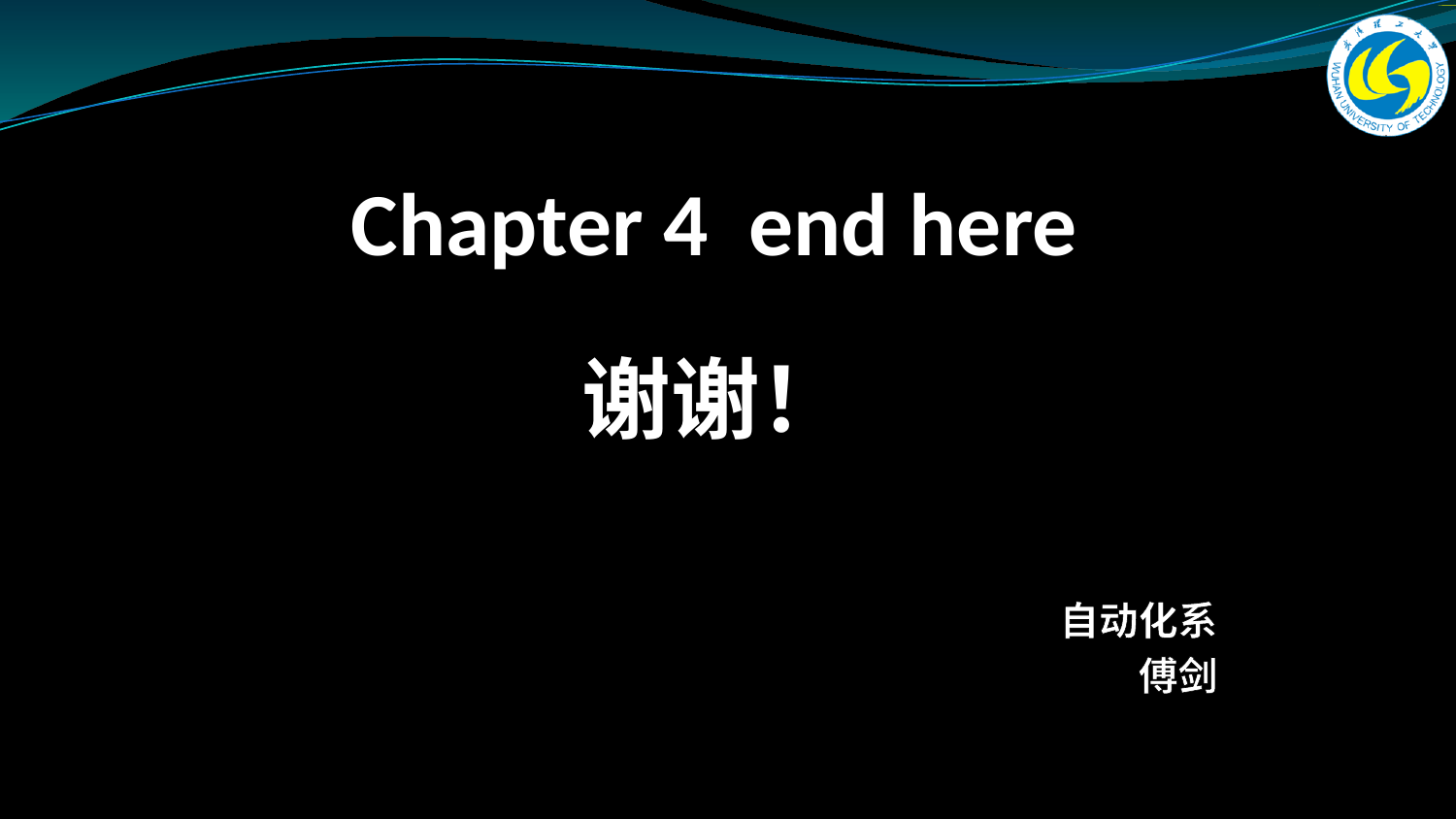

# Chapter 4  end here
谢谢！
自动化系
傅剑